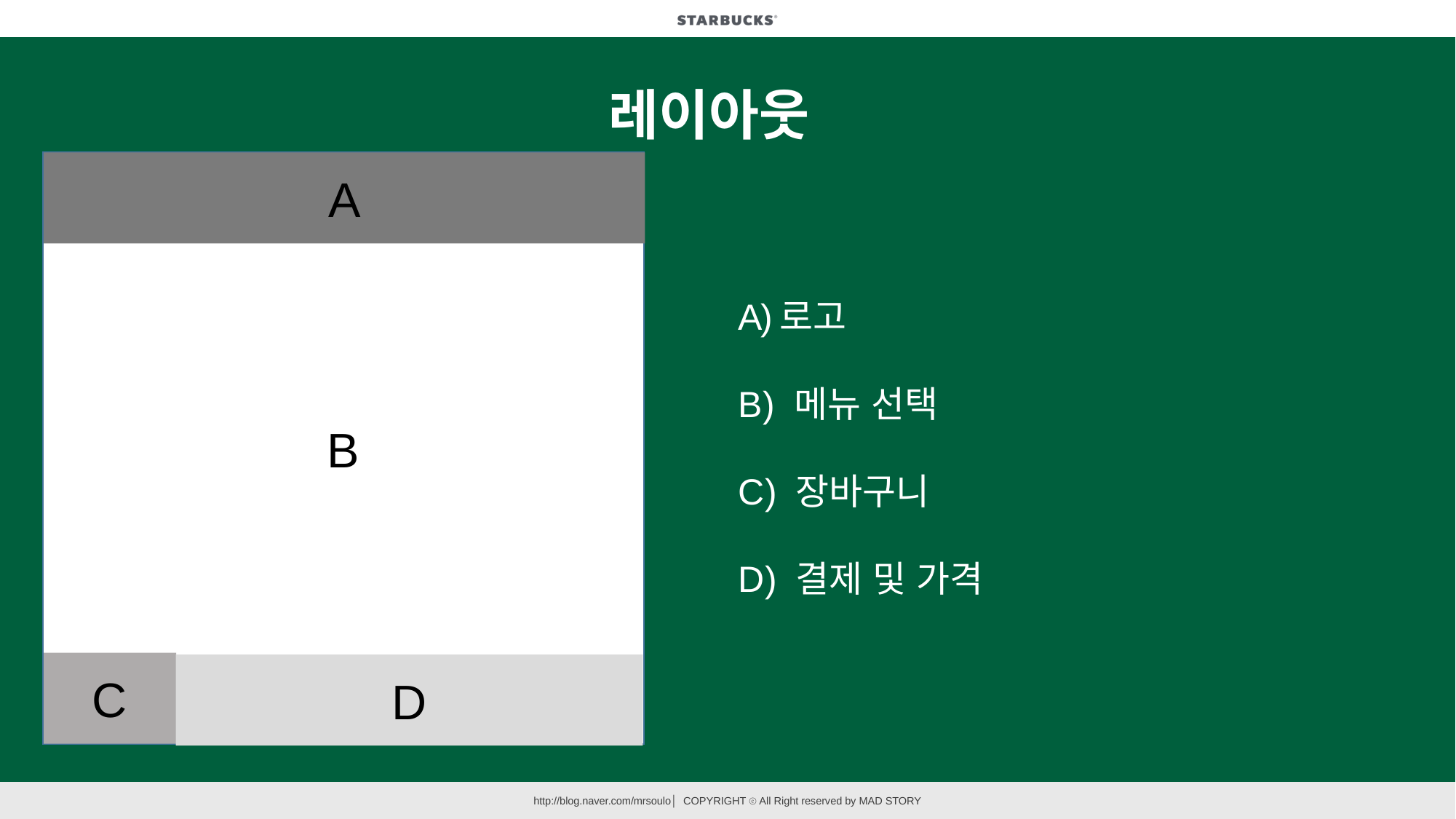

레이아웃
A
B
로고

B) 메뉴 선택

C) 장바구니

D) 결제 및 가격
C
D